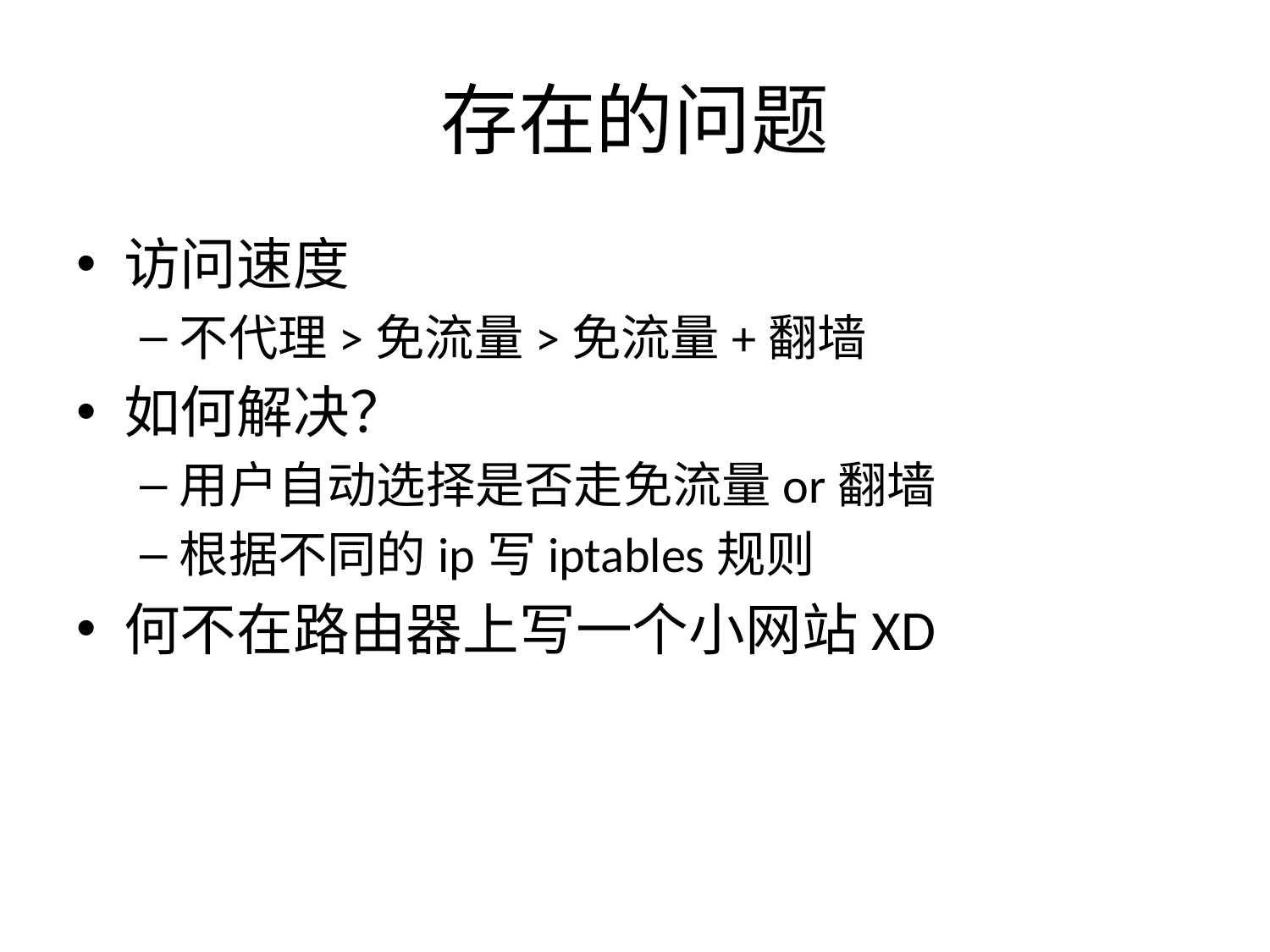

# 存在的问题
访问速度
不代理>免流量>免流量+翻墙
如何解决？
用户自动选择是否走免流量or翻墙
根据不同的ip写iptables规则
何不在路由器上写一个小网站XD